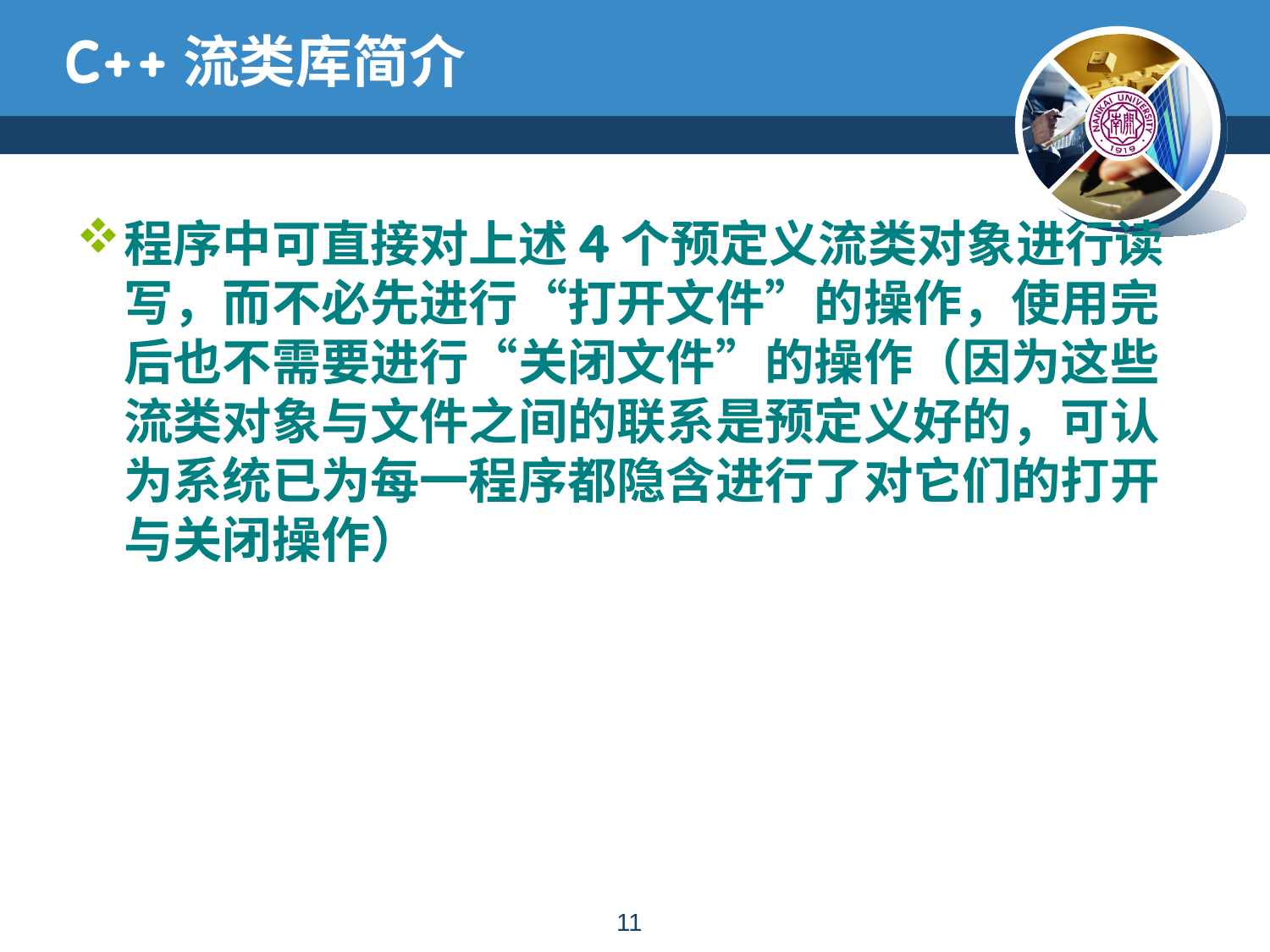

# C++流类库简介
程序中可直接对上述4个预定义流类对象进行读写，而不必先进行“打开文件”的操作，使用完后也不需要进行“关闭文件”的操作（因为这些流类对象与文件之间的联系是预定义好的，可认为系统已为每一程序都隐含进行了对它们的打开与关闭操作）
11